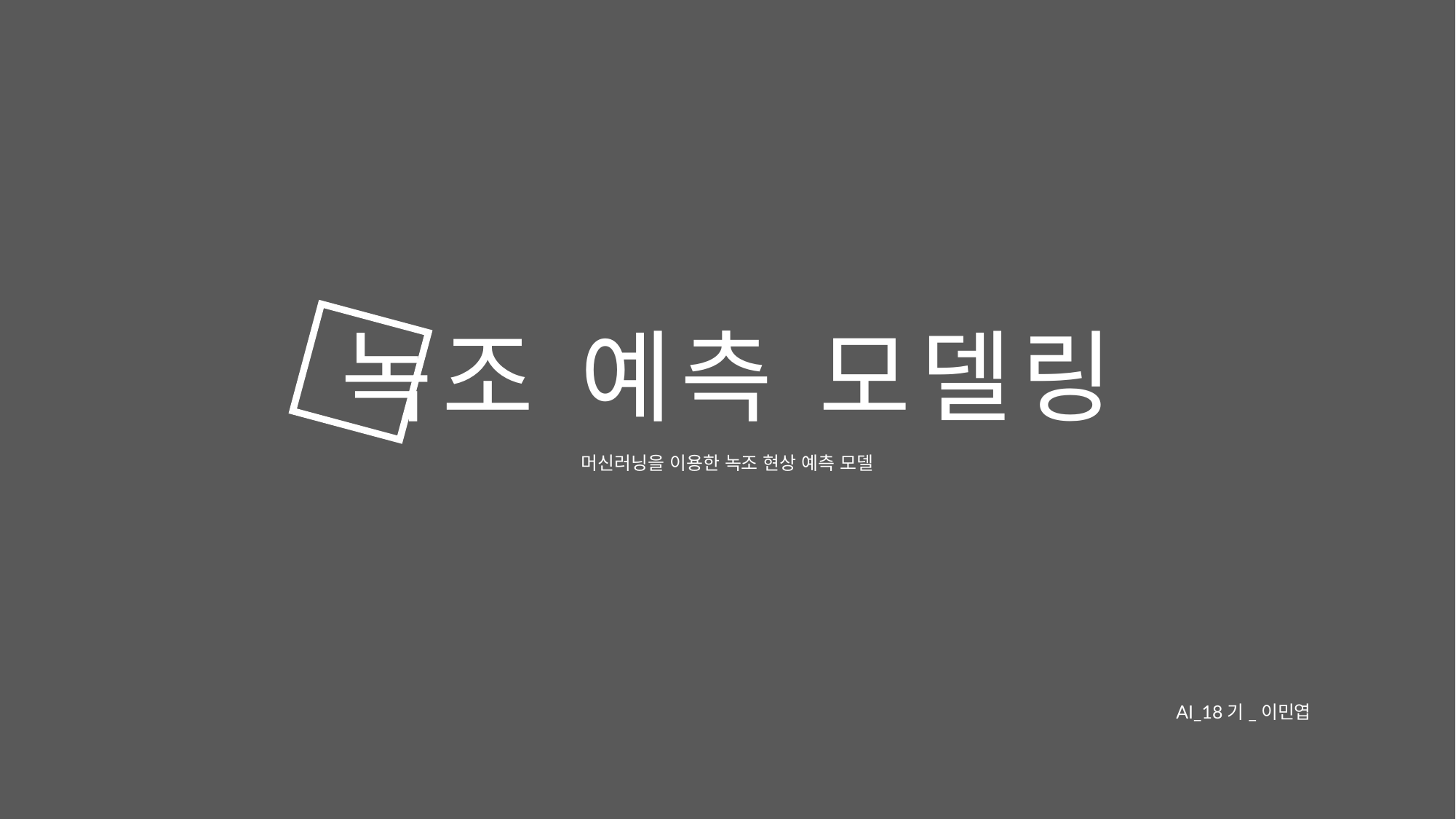

녹조 예측 모델링

머신러닝을 이용한 녹조 현상 예측 모델
AI_18기_이민엽